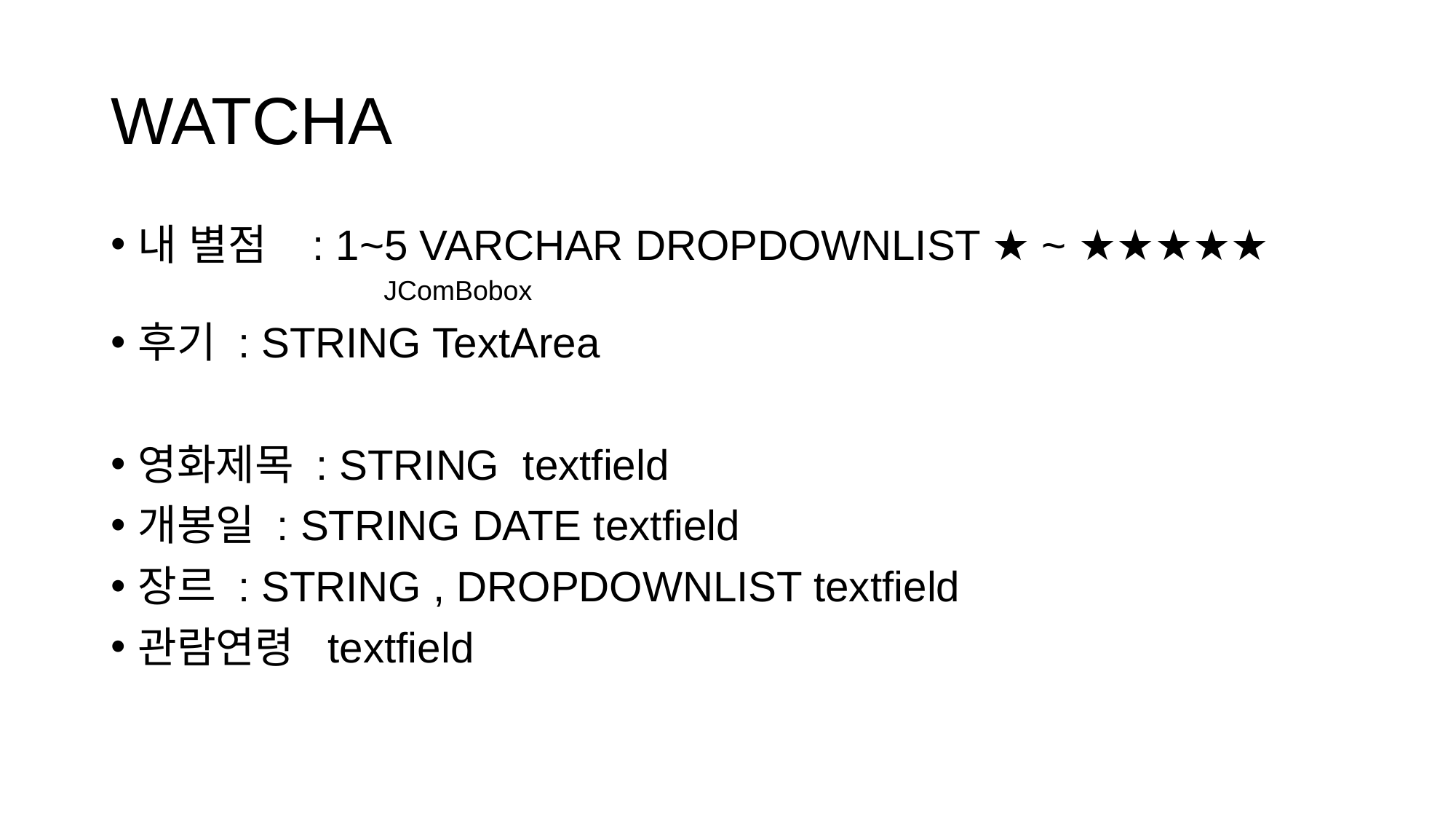

# WATCHA
내 별점   : 1~5 VARCHAR DROPDOWNLIST ★ ~ ★★★★★
JComBobox
후기 : STRING TextArea

영화제목 : STRING  textfield
개봉일 : STRING DATE textfield
장르 : STRING , DROPDOWNLIST textfield
관람연령  textfield